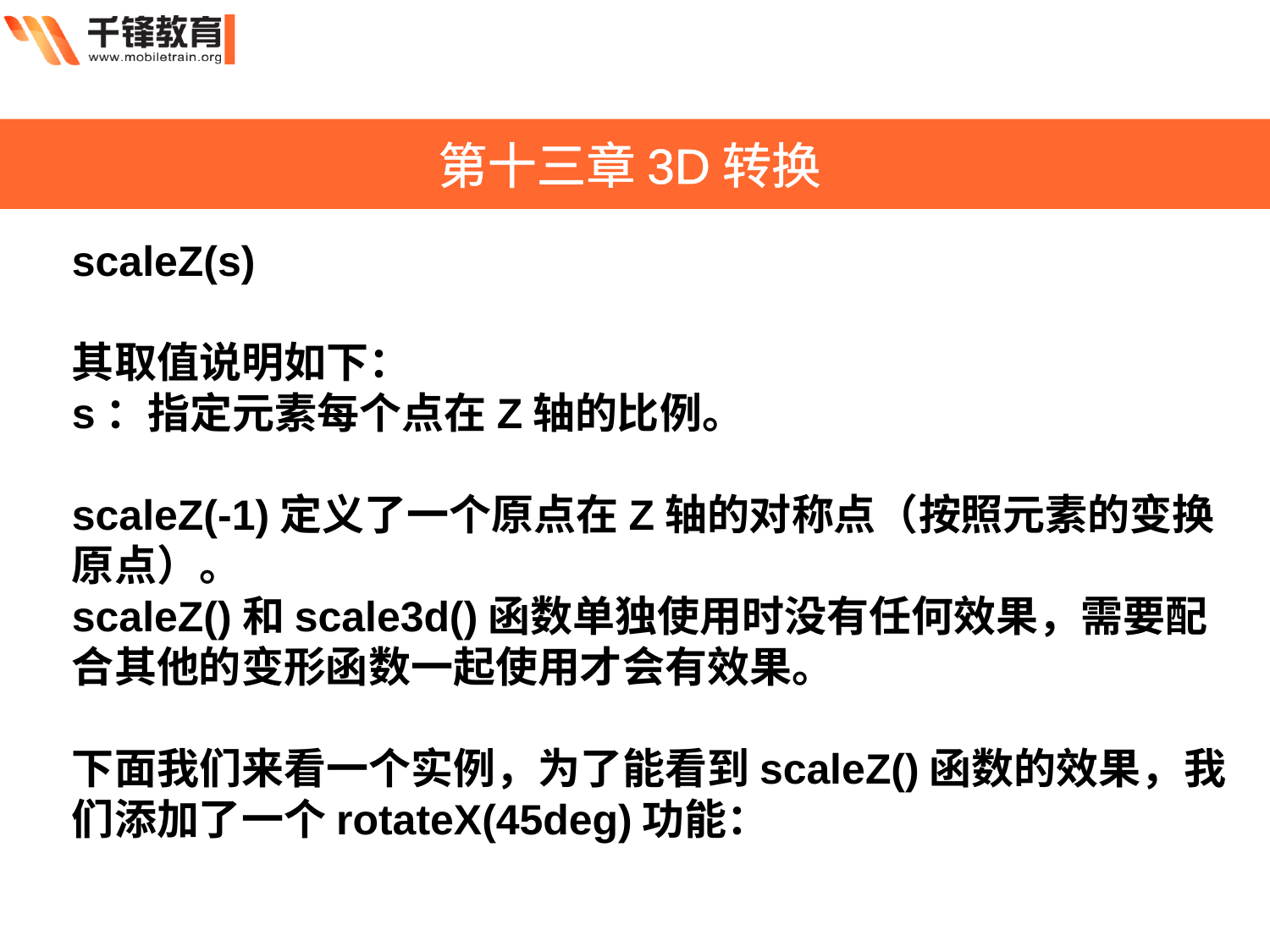

第十三章3D转换
scaleZ(s)

其取值说明如下：
s：指定元素每个点在Z轴的比例。

scaleZ(-1)定义了一个原点在Z轴的对称点（按照元素的变换原点）。
scaleZ()和scale3d()函数单独使用时没有任何效果，需要配合其他的变形函数一起使用才会有效果。

下面我们来看一个实例，为了能看到scaleZ()函数的效果，我们添加了一个rotateX(45deg)功能：